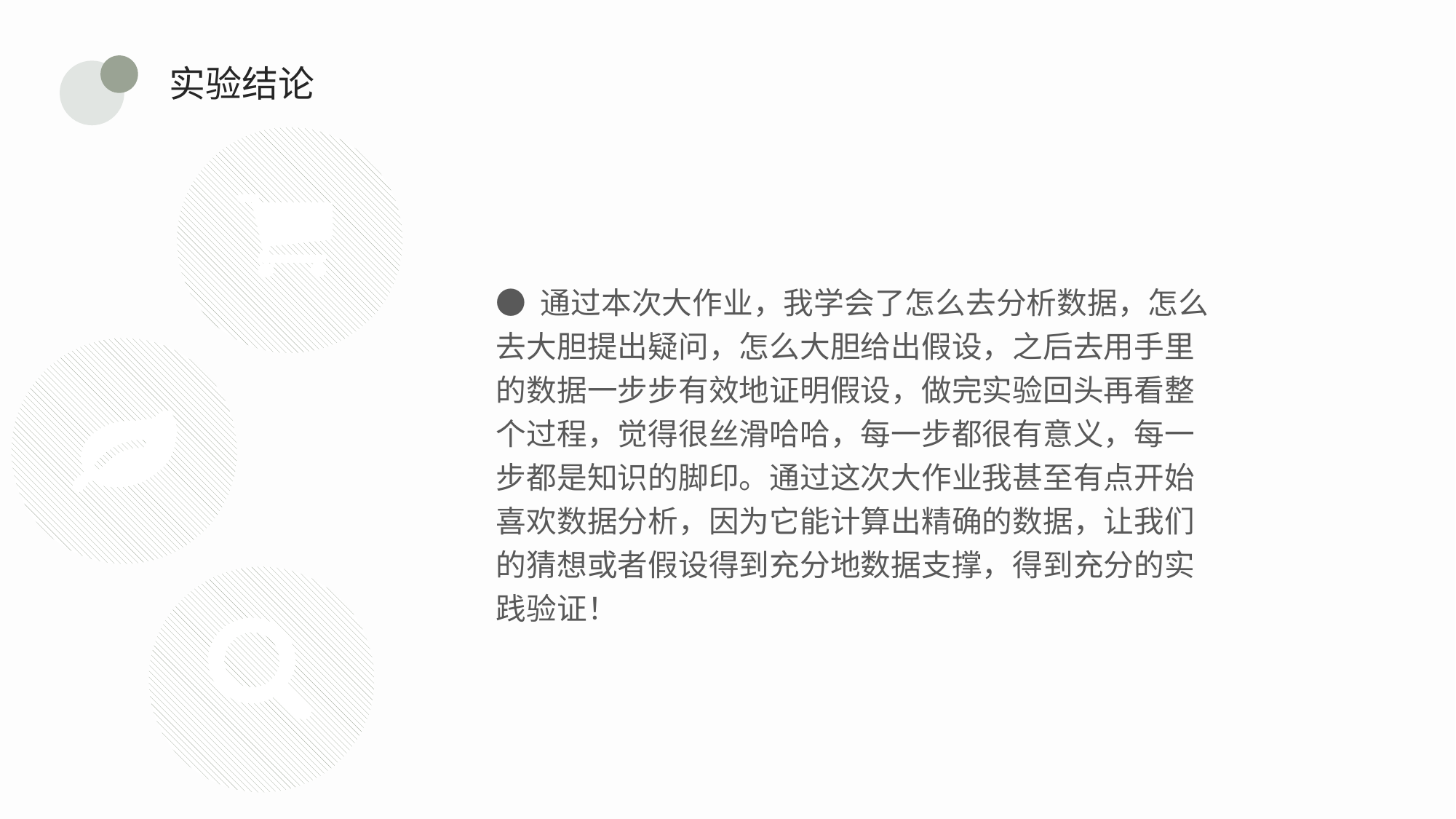

实验结论

● 通过本次大作业，我学会了怎么去分析数据，怎么去大胆提出疑问，怎么大胆给出假设，之后去用手里的数据一步步有效地证明假设，做完实验回头再看整个过程，觉得很丝滑哈哈，每一步都很有意义，每一步都是知识的脚印。通过这次大作业我甚至有点开始喜欢数据分析，因为它能计算出精确的数据，让我们的猜想或者假设得到充分地数据支撑，得到充分的实践验证！